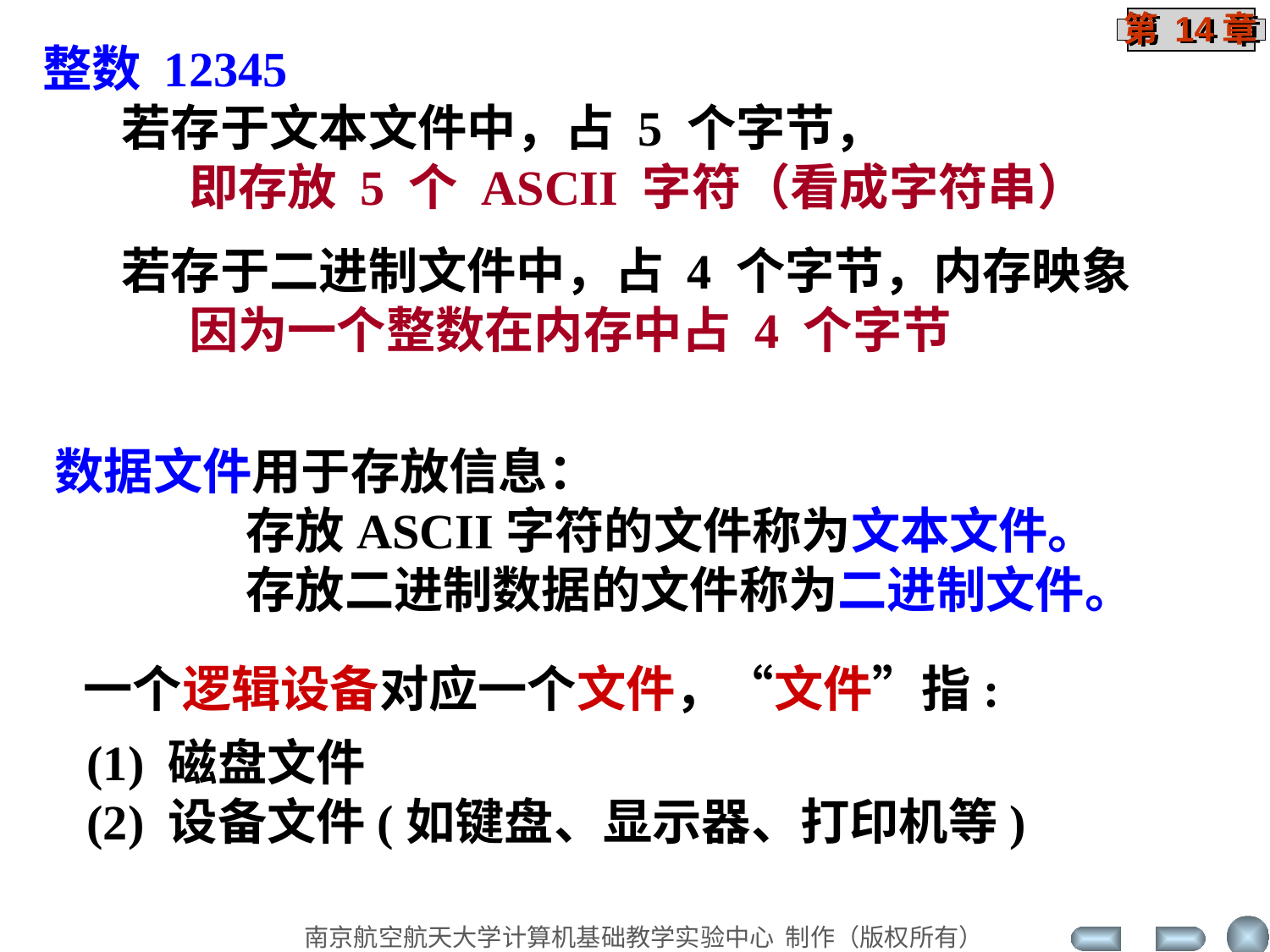

整数 12345
      若存于文本文件中，占 5 个字节，
            即存放 5 个 ASCII 字符（看成字符串）
      若存于二进制文件中，占 4 个字节，内存映象
            因为一个整数在内存中占 4 个字节
数据文件用于存放信息：
                存放ASCII字符的文件称为文本文件。
                存放二进制数据的文件称为二进制文件。
一个逻辑设备对应一个文件，“文件”指:
(1) 磁盘文件
(2) 设备文件(如键盘、显示器、打印机等)